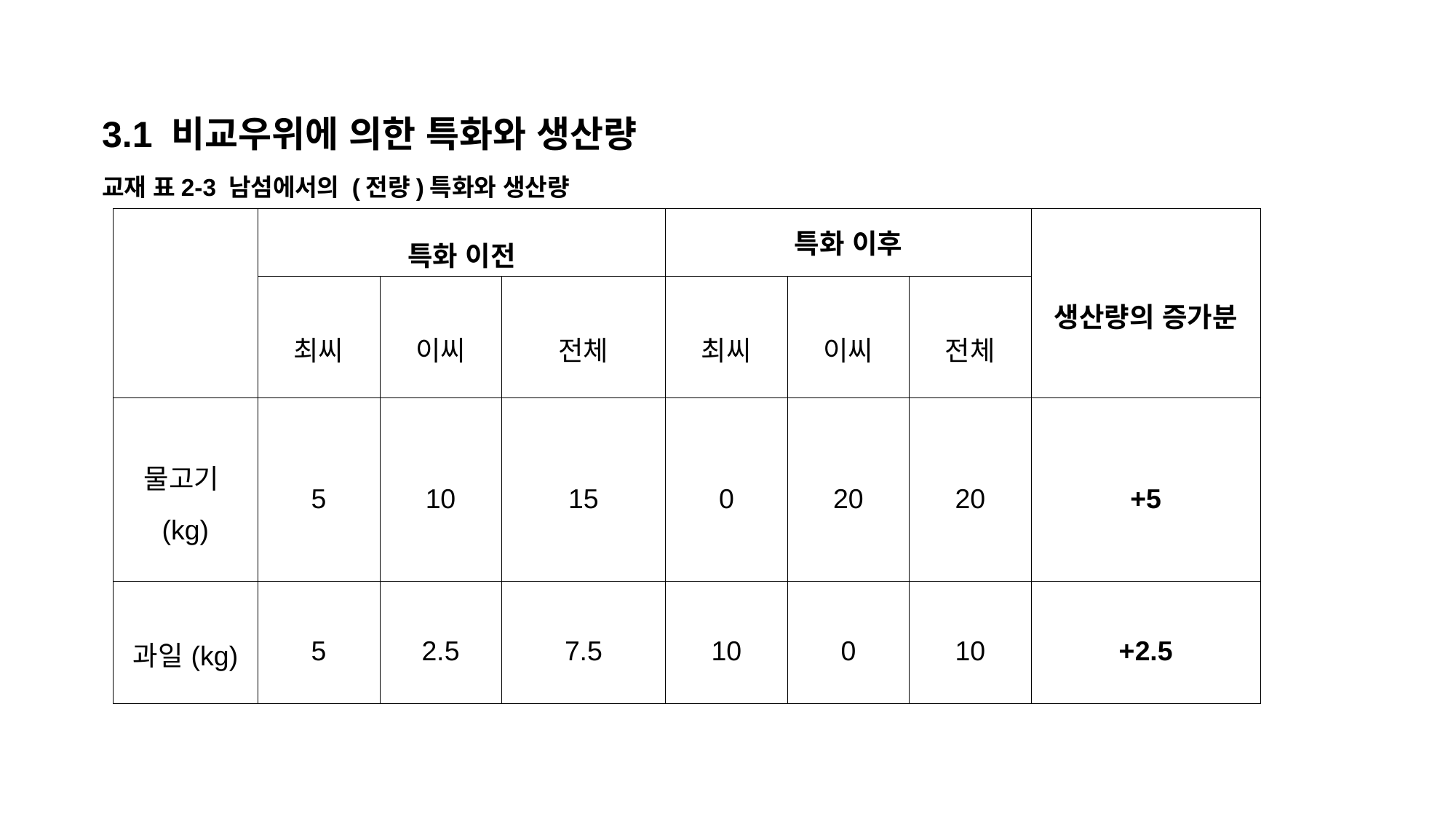

3.1 비교우위에 의한 특화와 생산량
교재 표2-3 남섬에서의 (전량)특화와 생산량

|  | 특화 이전 |  |  | 특화 이후 |  |  | 생산량의 증가분 |
| --- | --- | --- | --- | --- | --- | --- | --- |
|  | 최씨 | 이씨 | 전체 | 최씨 | 이씨 | 전체 |  |
| 물고기(kg) | 5 | 10 | 15 | 0 | 20 | 20 | +5 |
| 과일(kg) | 5 | 2.5 | 7.5 | 10 | 0 | 10 | +2.5 |